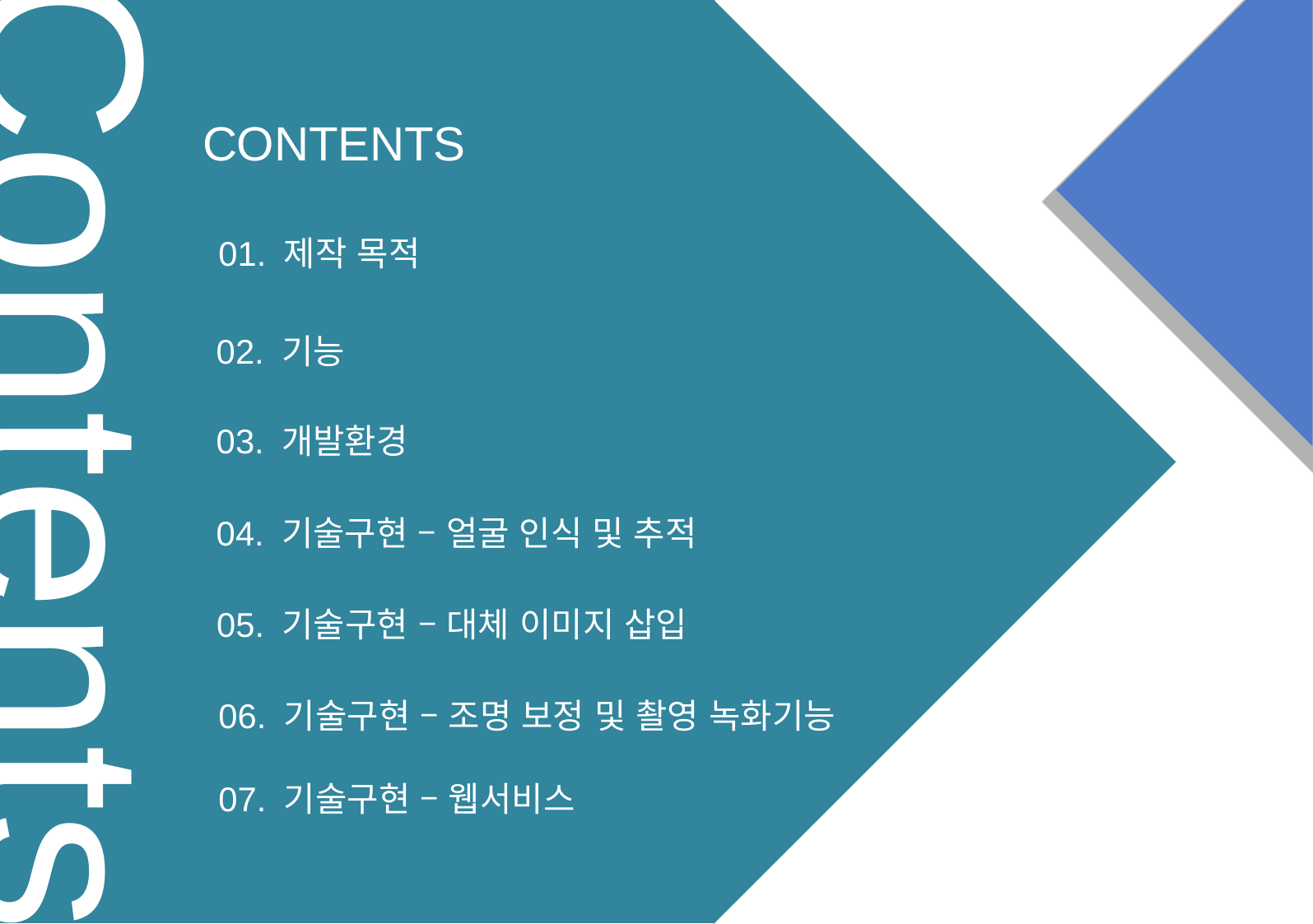

CONTENTS

01. 제작 목적
02. 기능
Contents
03. 개발환경
04. 기술구현 – 얼굴 인식 및 추적
05. 기술구현 – 대체 이미지 삽입
06. 기술구현 – 조명 보정 및 촬영 녹화기능
07. 기술구현 – 웹서비스